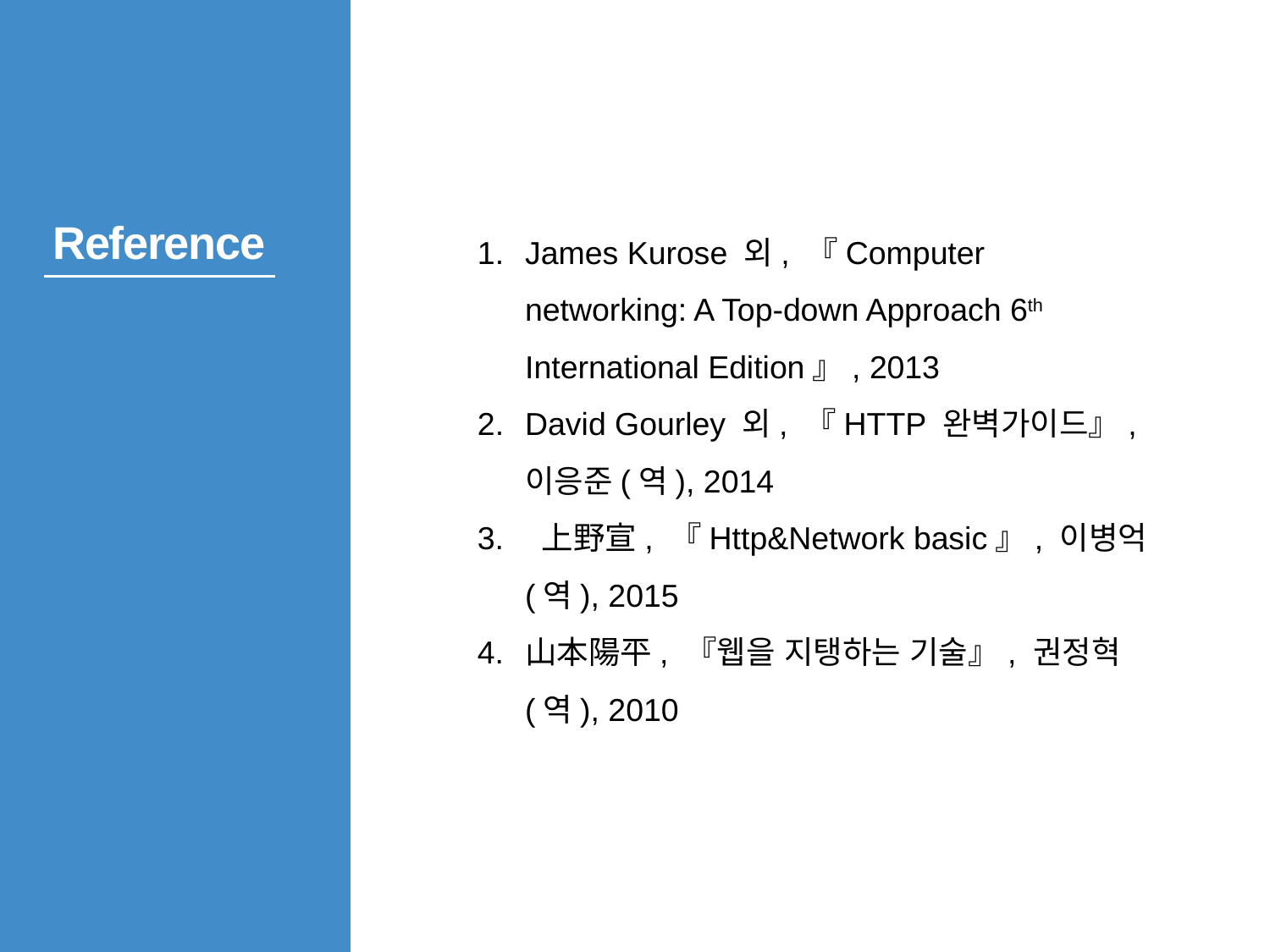

James Kurose 외, 『Computer networking: A Top-down Approach 6th International Edition』, 2013
David Gourley 외, 『HTTP 완벽가이드』, 이응준(역), 2014
 上野宣, 『Http&Network basic』, 이병억(역), 2015
山本陽平, 『웹을 지탱하는 기술』, 권정혁(역), 2010
Reference